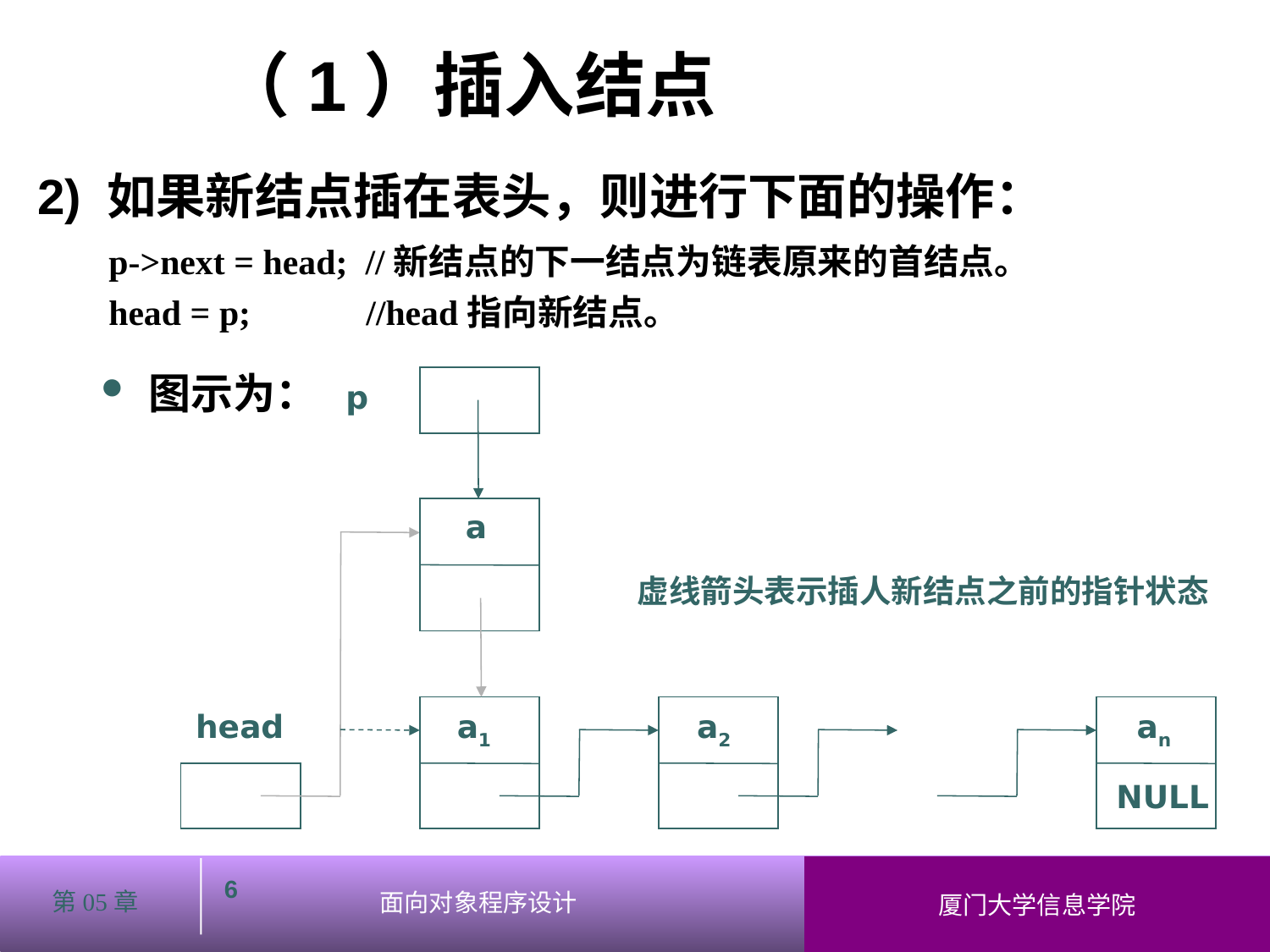

（1）插入结点
2) 如果新结点插在表头，则进行下面的操作：
      p->next = head;  //新结点的下一结点为链表原来的首结点。
        head = p;             //head指向新结点。
图示为：

p

a

head
a1
a2
an

NULL

虚线箭头表示插人新结点之前的指针状态
6